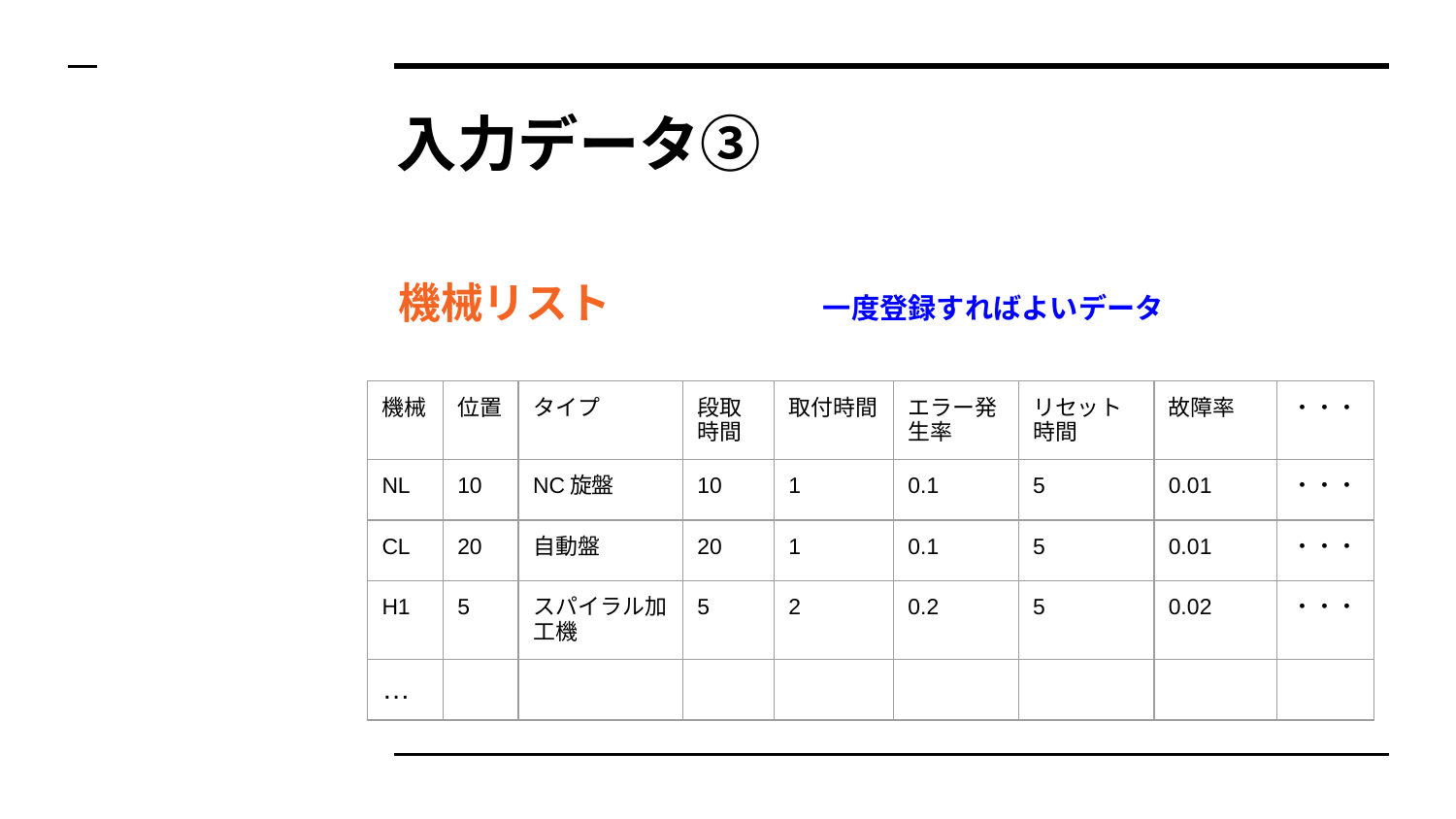

# 入力データ③
機械リスト　　　　　一度登録すればよいデータ

| 機械 | 位置 | タイプ | 段取時間 | 取付時間 | エラー発生率 | リセット時間 | 故障率 | ・・・ |
| --- | --- | --- | --- | --- | --- | --- | --- | --- |
| NL | 10 | NC旋盤 | 10 | 1 | 0.1 | 5 | 0.01 | ・・・ |
| CL | 20 | 自動盤 | 20 | 1 | 0.1 | 5 | 0.01 | ・・・ |
| H1 | 5 | スパイラル加工機 | 5 | 2 | 0.2 | 5 | 0.02 | ・・・ |
| … |  |  |  |  |  |  |  |  |